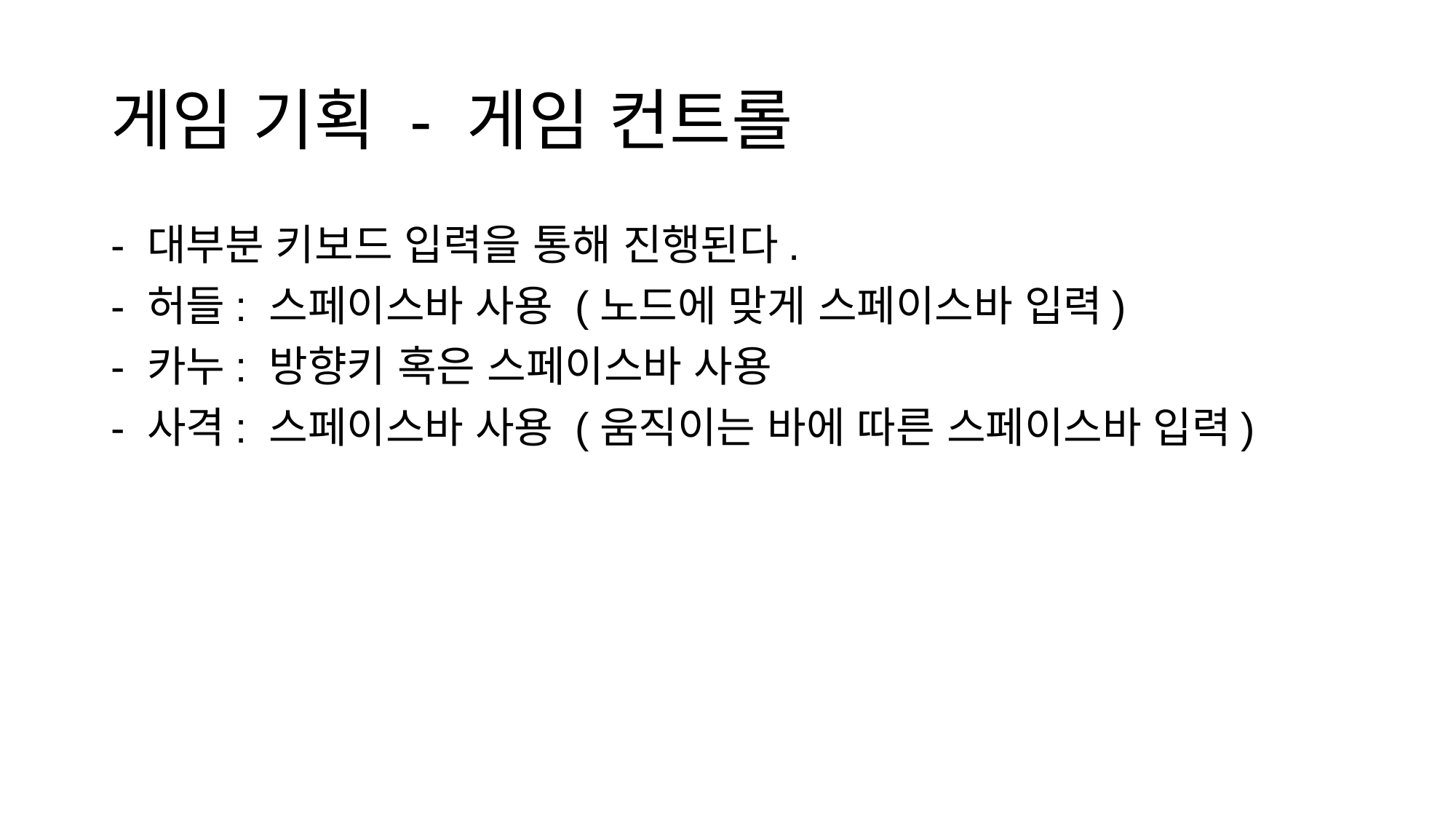

# 게임 기획 - 게임 컨트롤
- 대부분 키보드 입력을 통해 진행된다.
- 허들: 스페이스바 사용 (노드에 맞게 스페이스바 입력)
- 카누: 방향키 혹은 스페이스바 사용
- 사격: 스페이스바 사용 (움직이는 바에 따른 스페이스바 입력)